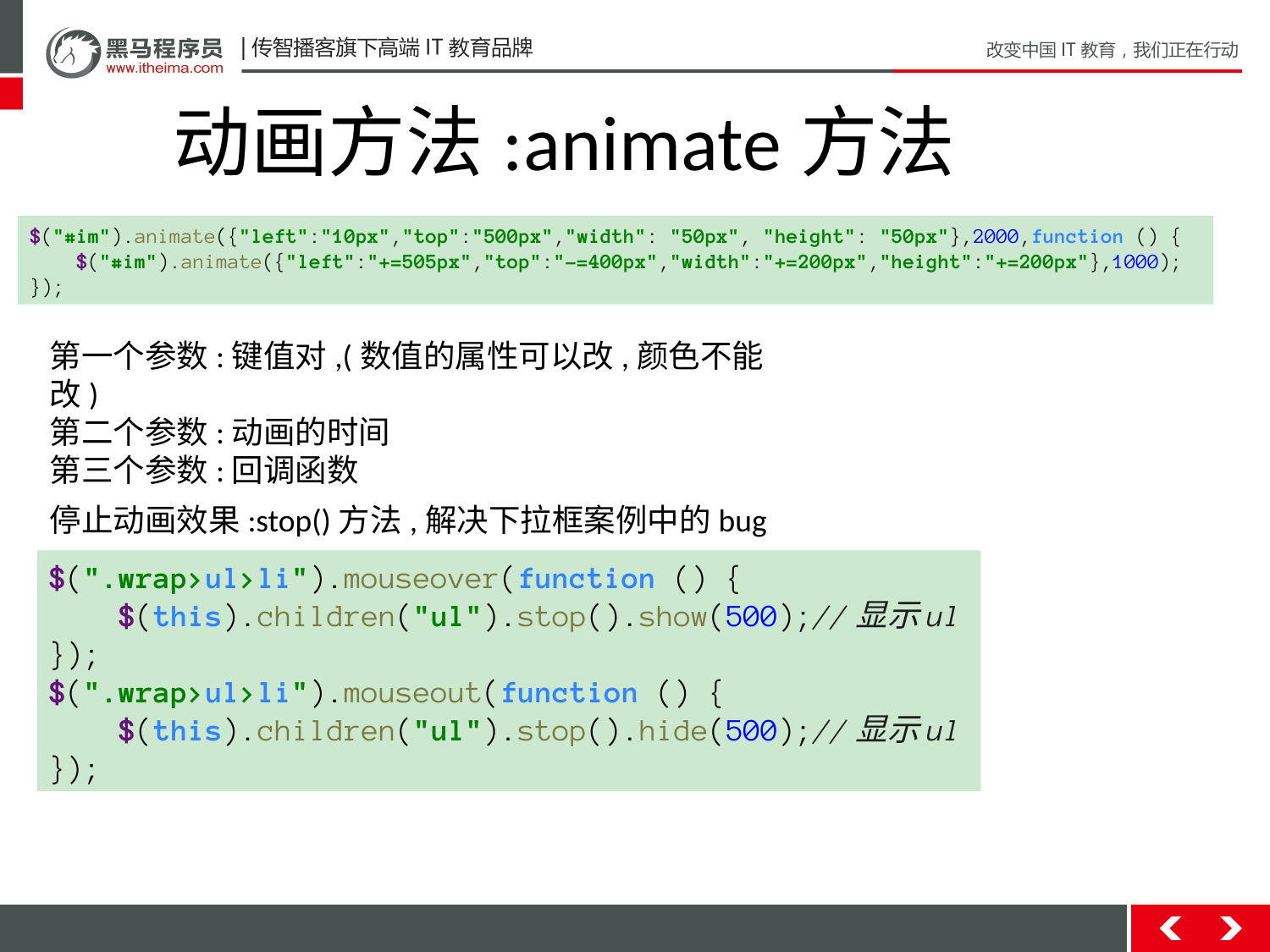

动画方法:animate方法
$("#im").animate({"left":"10px","top":"500px","width": "50px", "height": "50px"},2000,function () {
    $("#im").animate({"left":"+=505px","top":"-=400px","width":"+=200px","height":"+=200px"},1000);
});
第一个参数:键值对,(数值的属性可以改,颜色不能改)
第二个参数:动画的时间
第三个参数:回调函数
停止动画效果:stop()方法,解决下拉框案例中的bug
$(".wrap>ul>li").mouseover(function () {
    $(this).children("ul").stop().show(500);//显示ul
});
$(".wrap>ul>li").mouseout(function () {
    $(this).children("ul").stop().hide(500);//显示ul
});